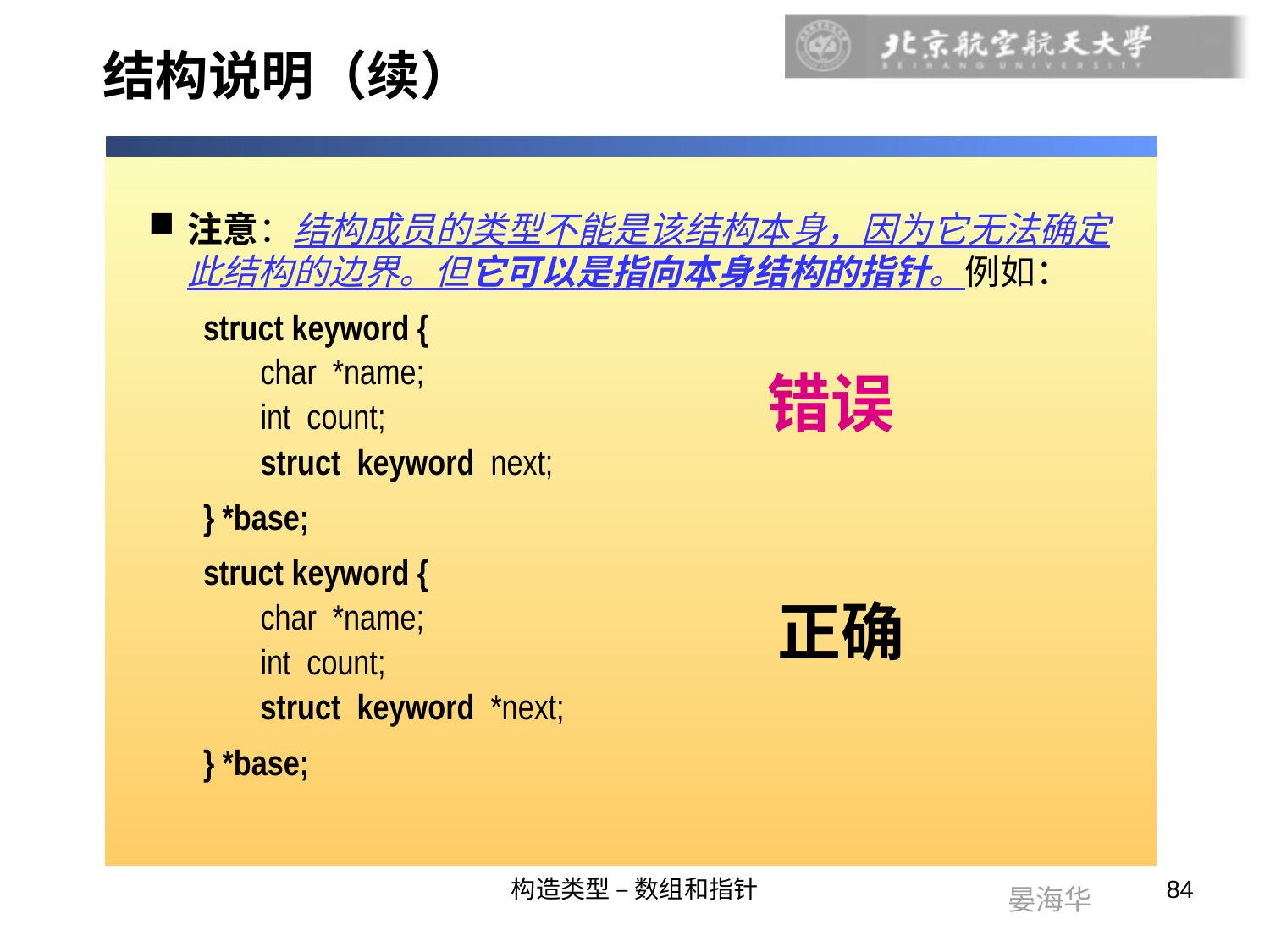

# 结构说明（续）
注意：结构成员的类型不能是该结构本身，因为它无法确定此结构的边界。但它可以是指向本身结构的指针。例如：
struct keyword {
char  *name;
int  count;
struct  keyword  next;
} *base;
struct keyword {
char  *name;
int  count;
struct  keyword  *next;
} *base;
错误
正确
构造类型 – 数组和指针
84